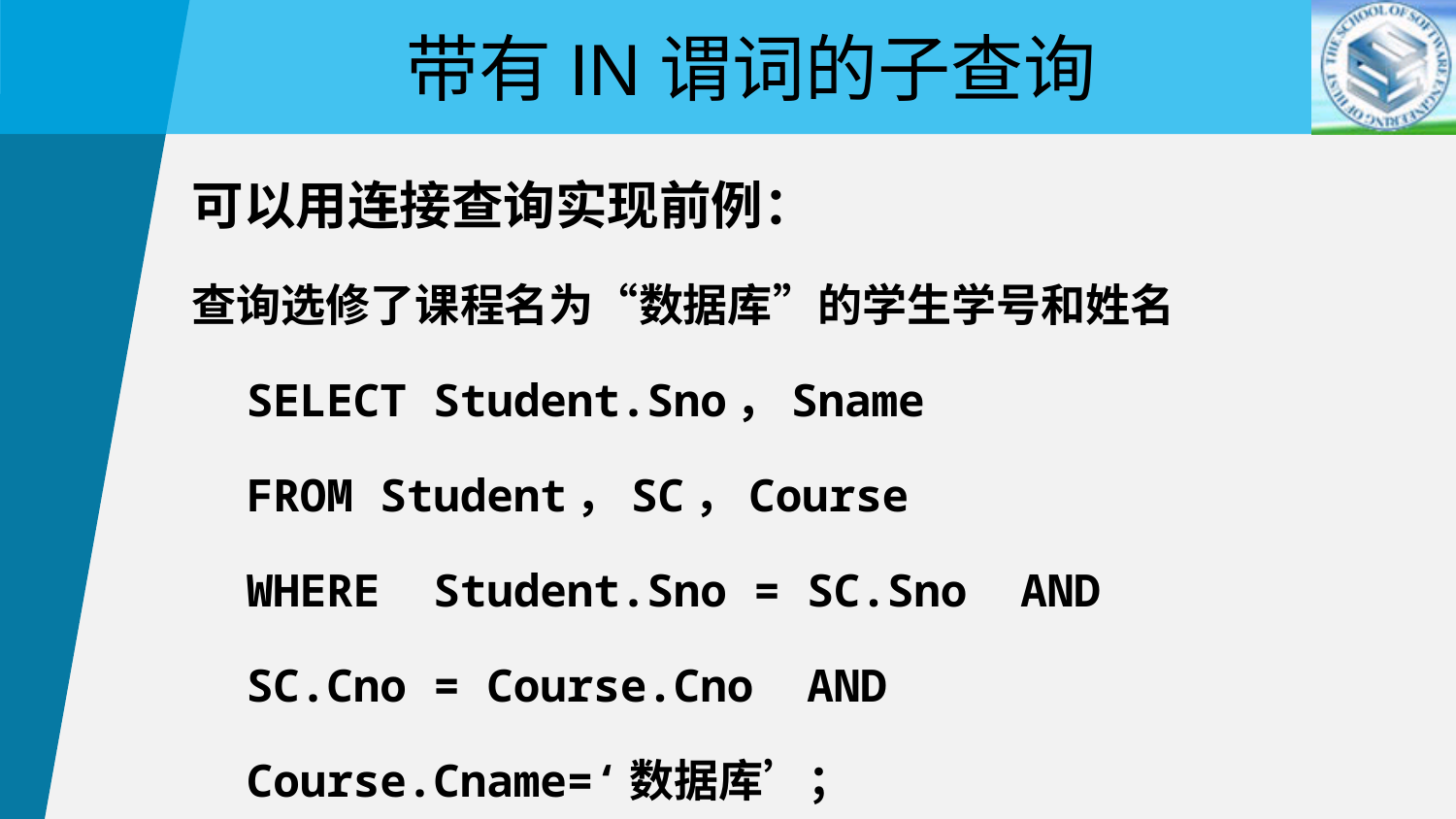

带有IN谓词的子查询
可以用连接查询实现前例：
查询选修了课程名为“数据库”的学生学号和姓名
	SELECT Student.Sno，Sname
	FROM Student，SC，Course
	WHERE  Student.Sno = SC.Sno  AND
			SC.Cno = Course.Cno  AND
			Course.Cname=‘数据库’；